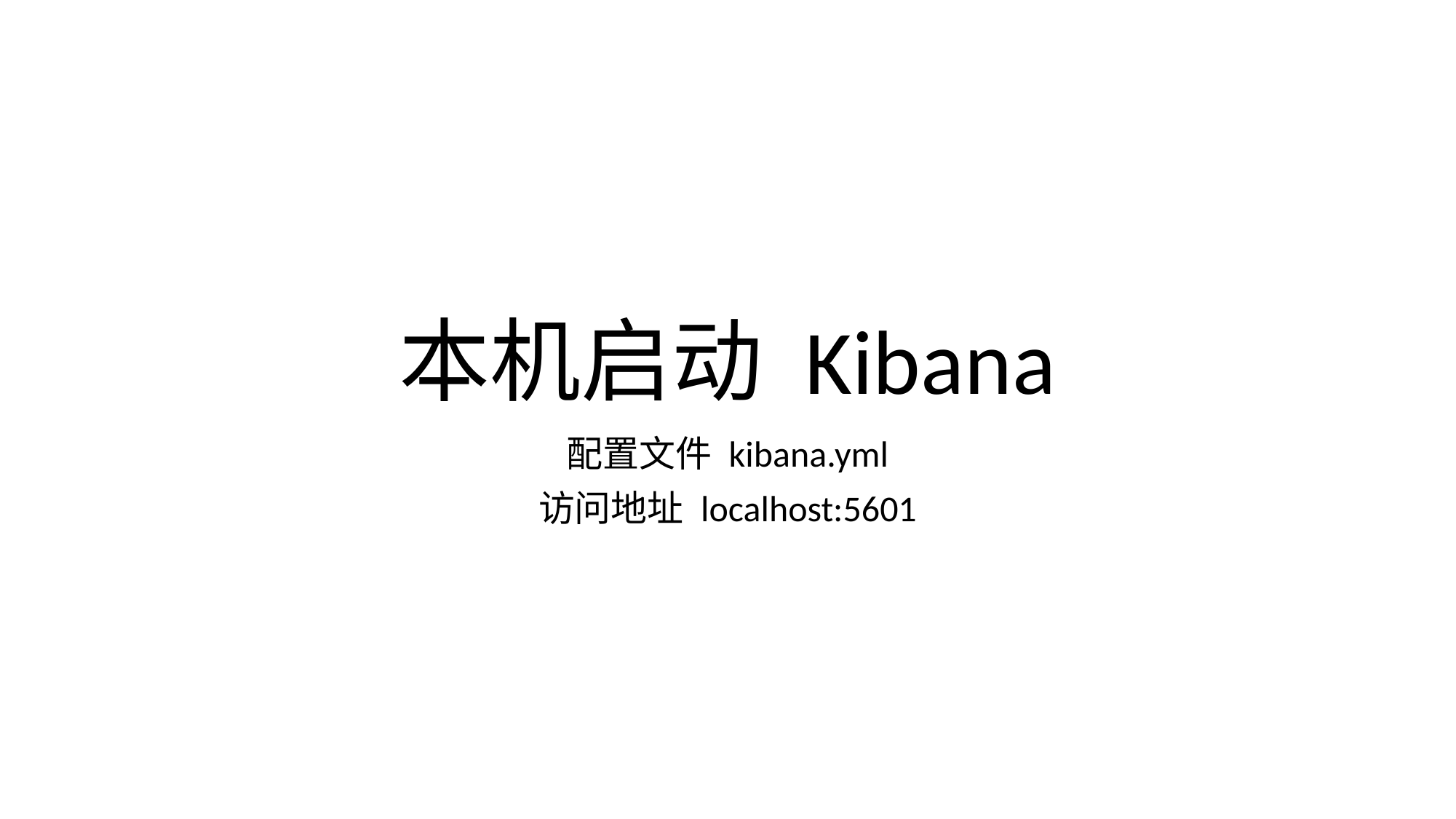

# 本机启动 Kibana
配置文件 kibana.yml
访问地址 localhost:5601